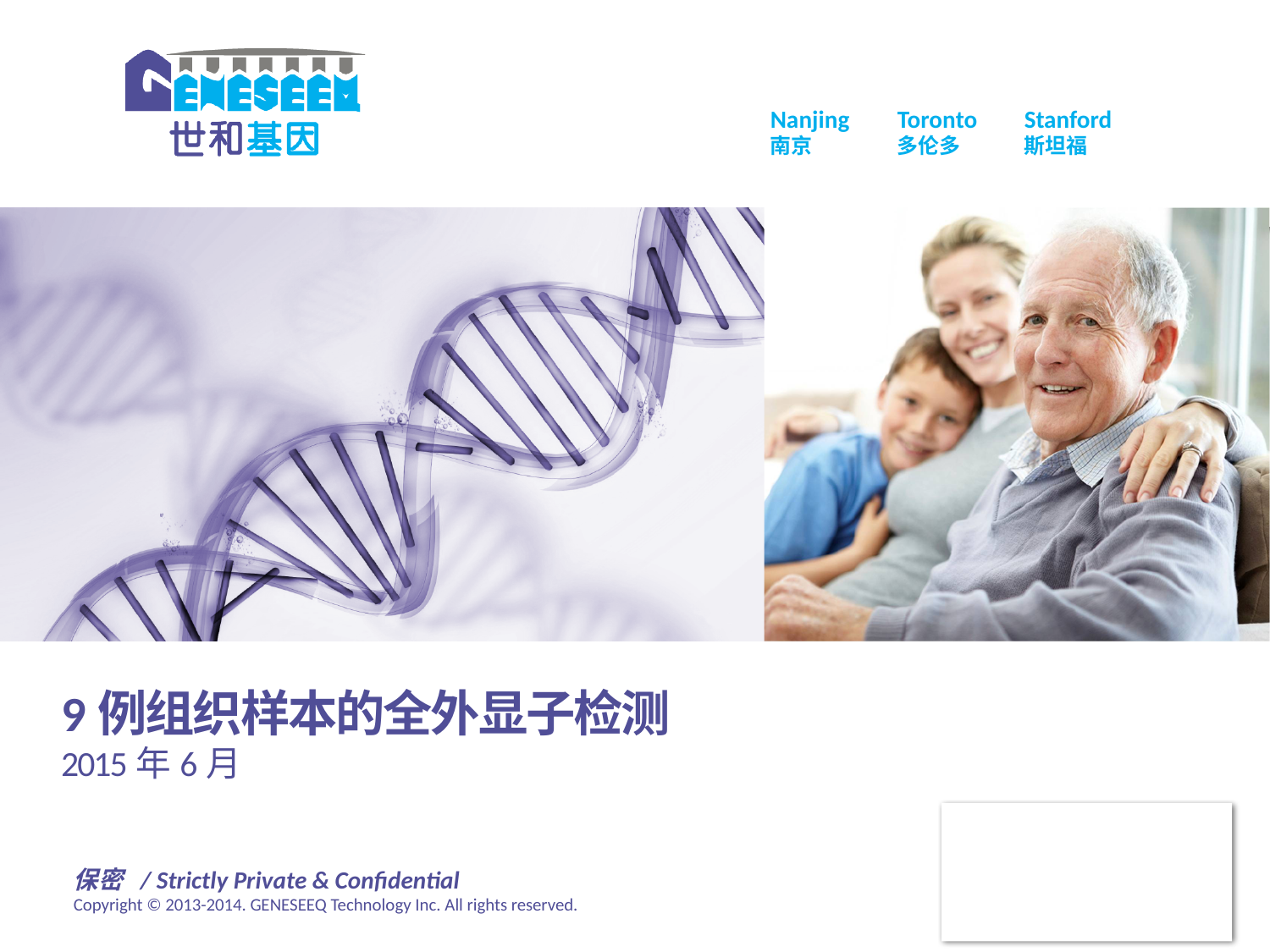

# 9例组织样本的全外显子检测 2015年6月
保密  / Strictly Private & Confidential
Copyright © 2013-2014. GENESEEQ Technology Inc. All rights reserved.